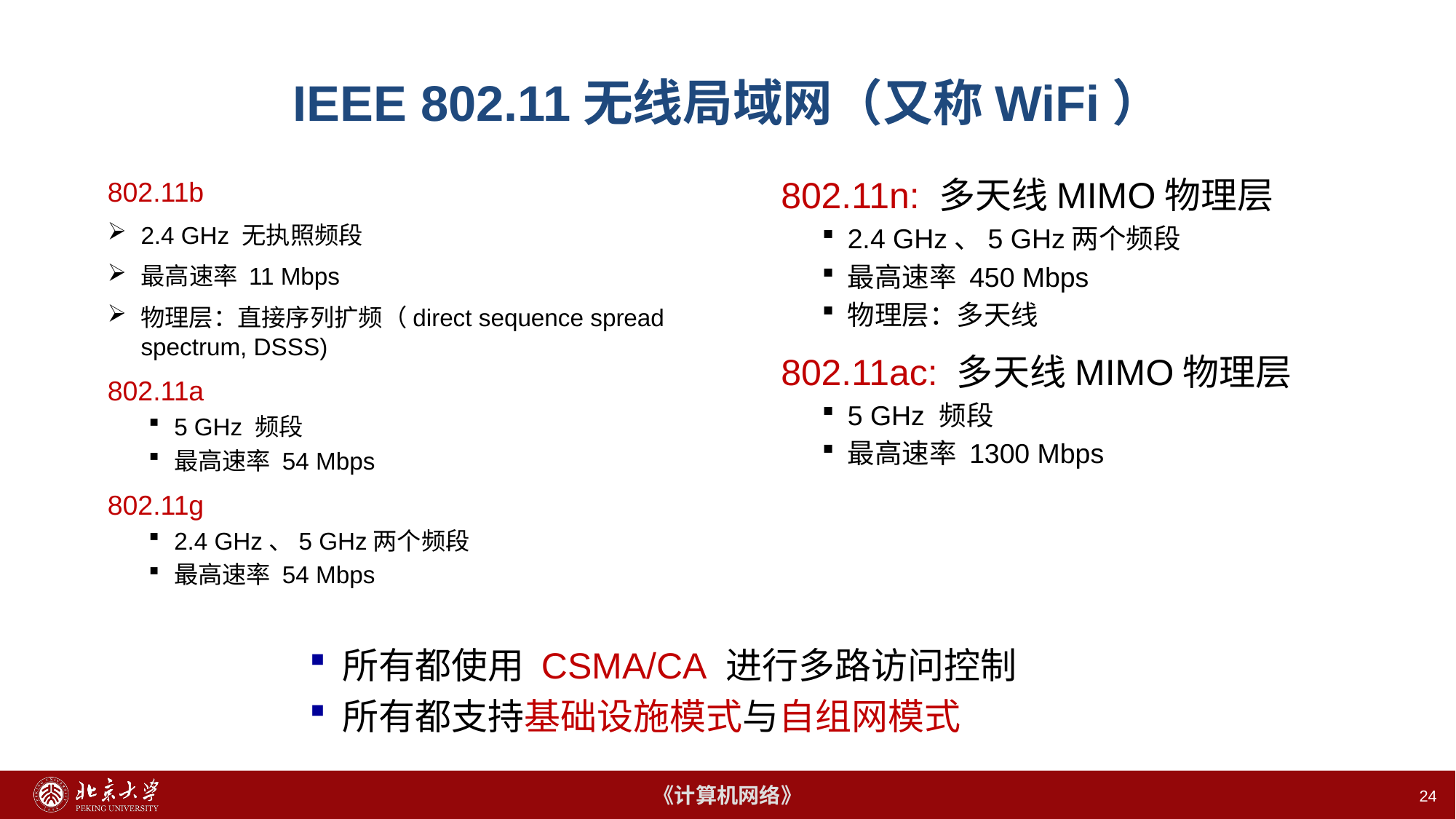

# IEEE 802.11无线局域网（又称WiFi）
802.11n: 多天线MIMO物理层
2.4 GHz、5 GHz两个频段
最高速率 450 Mbps
物理层：多天线
802.11ac: 多天线MIMO物理层
5 GHz 频段
最高速率 1300 Mbps

802.11b
2.4 GHz 无执照频段
最高速率 11 Mbps
物理层：直接序列扩频（direct sequence spread spectrum, DSSS)
802.11a
5 GHz 频段
最高速率 54 Mbps
802.11g
2.4 GHz、5 GHz两个频段
最高速率 54 Mbps

所有都使用 CSMA/CA 进行多路访问控制
所有都支持基础设施模式与自组网模式
24